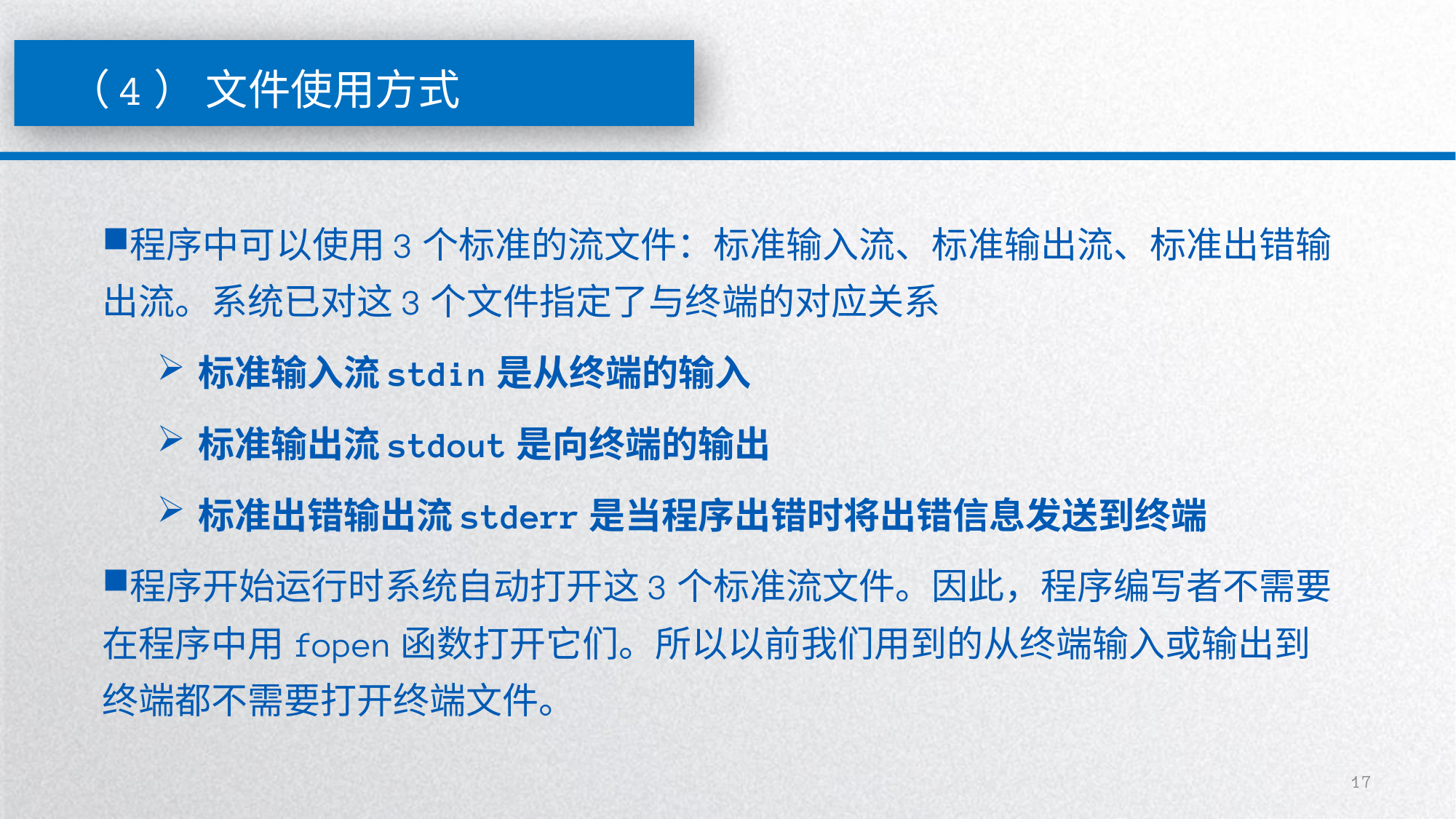

（4） 文件使用方式

程序中可以使用3个标准的流文件：标准输入流、标准输出流、标准出错输出流。系统已对这3个文件指定了与终端的对应关系
标准输入流stdin是从终端的输入
标准输出流stdout是向终端的输出
标准出错输出流stderr是当程序出错时将出错信息发送到终端
程序开始运行时系统自动打开这3个标准流文件。因此，程序编写者不需要在程序中用fopen函数打开它们。所以以前我们用到的从终端输入或输出到终端都不需要打开终端文件。
17